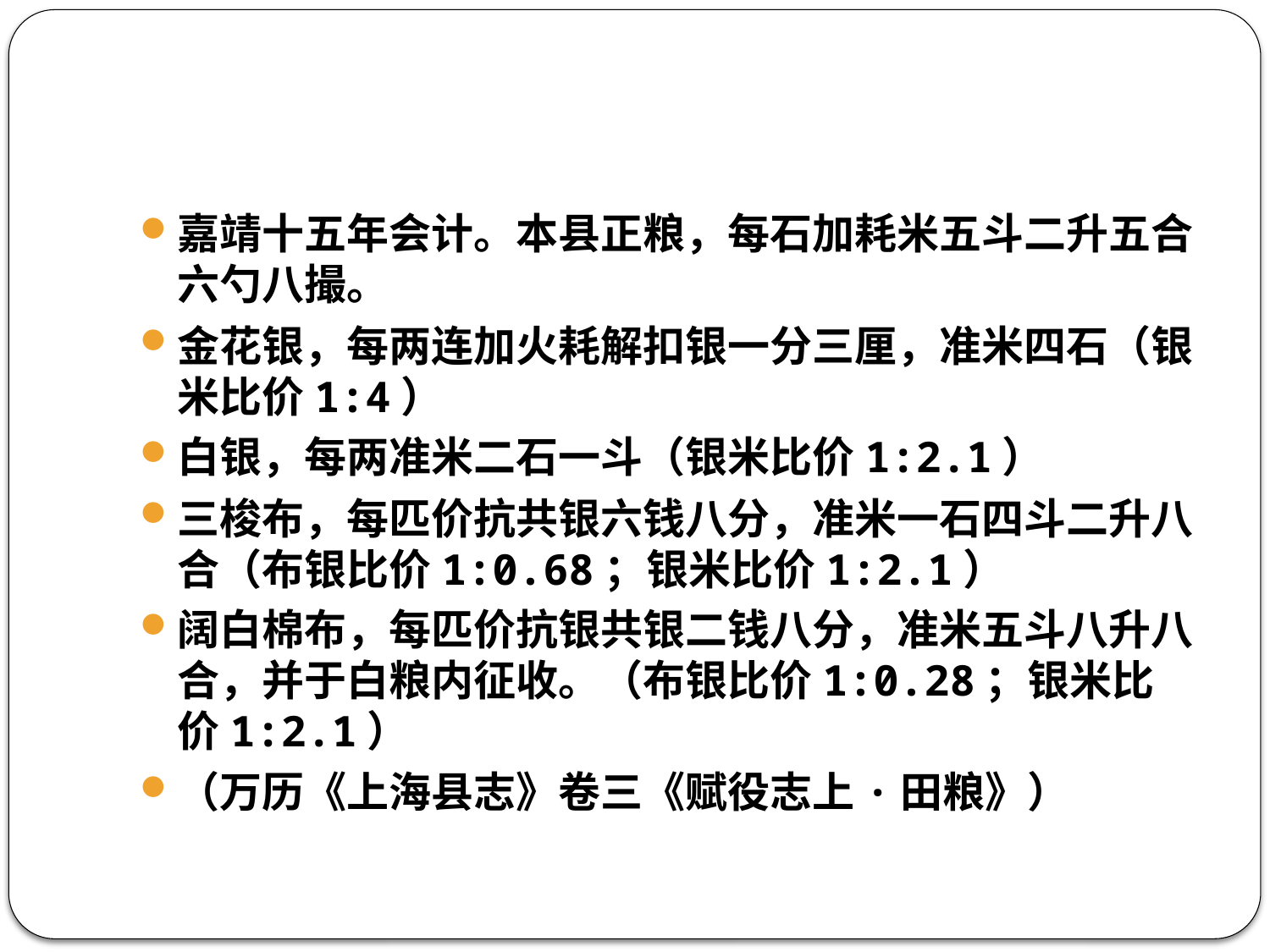

#
嘉靖十五年会计。本县正粮，每石加耗米五斗二升五合六勺八撮。
金花银，每两连加火耗解扣银一分三厘，准米四石（银米比价1:4）
白银，每两准米二石一斗（银米比价1:2.1）
三梭布，每匹价抗共银六钱八分，准米一石四斗二升八合（布银比价1:0.68；银米比价1:2.1）
阔白棉布，每匹价抗银共银二钱八分，准米五斗八升八合，并于白粮内征收。（布银比价1:0.28；银米比价1:2.1）
（万历《上海县志》卷三《赋役志上·田粮》）